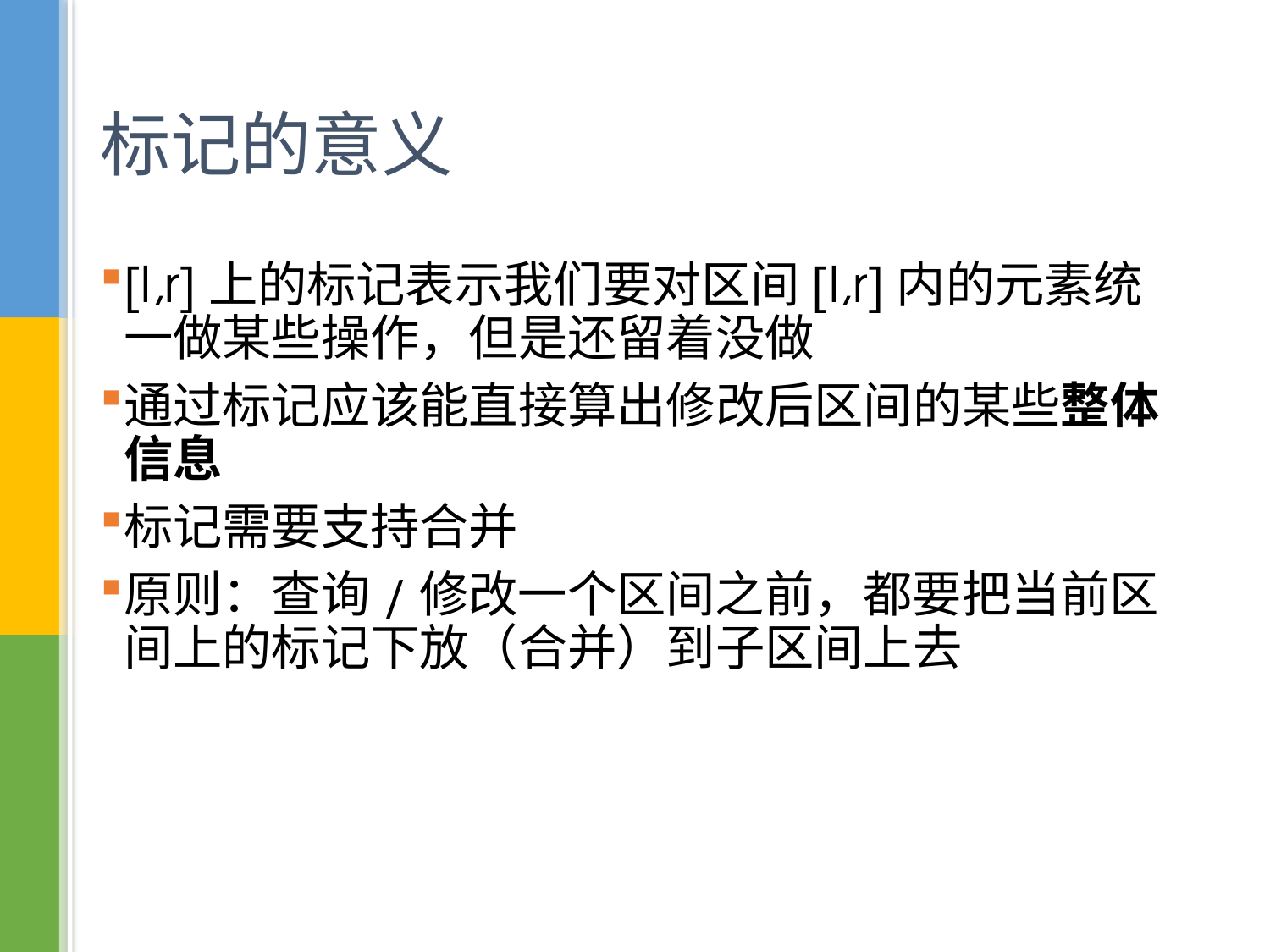

# 标记的意义
[l,r]上的标记表示我们要对区间[l,r]内的元素统一做某些操作，但是还留着没做
通过标记应该能直接算出修改后区间的某些整体信息
标记需要支持合并
原则：查询/修改一个区间之前，都要把当前区间上的标记下放（合并）到子区间上去